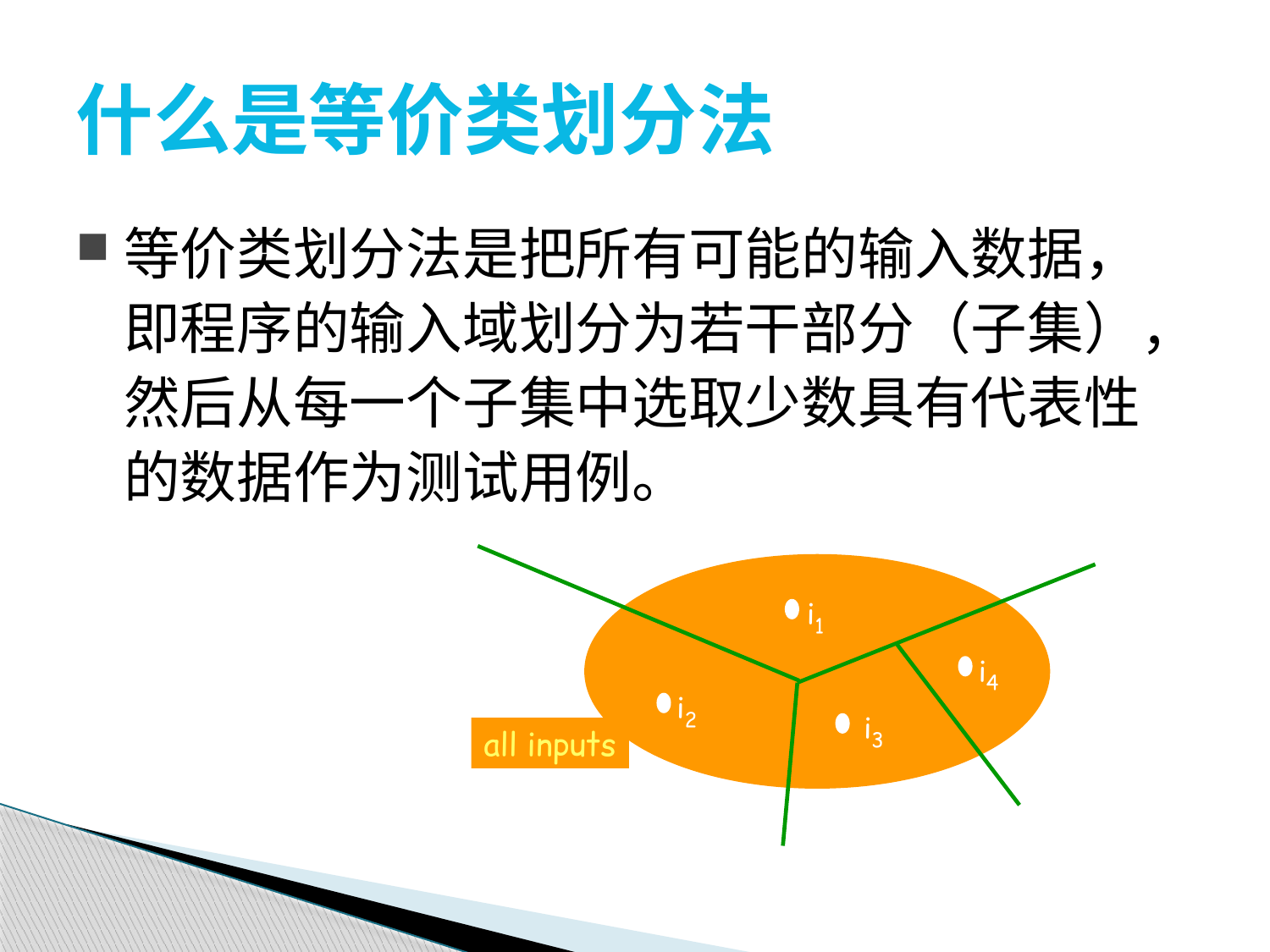

# 什么是等价类划分法
等价类划分法是把所有可能的输入数据，即程序的输入域划分为若干部分（子集），然后从每一个子集中选取少数具有代表性的数据作为测试用例。

all inputs
i1

i4

i2

i3